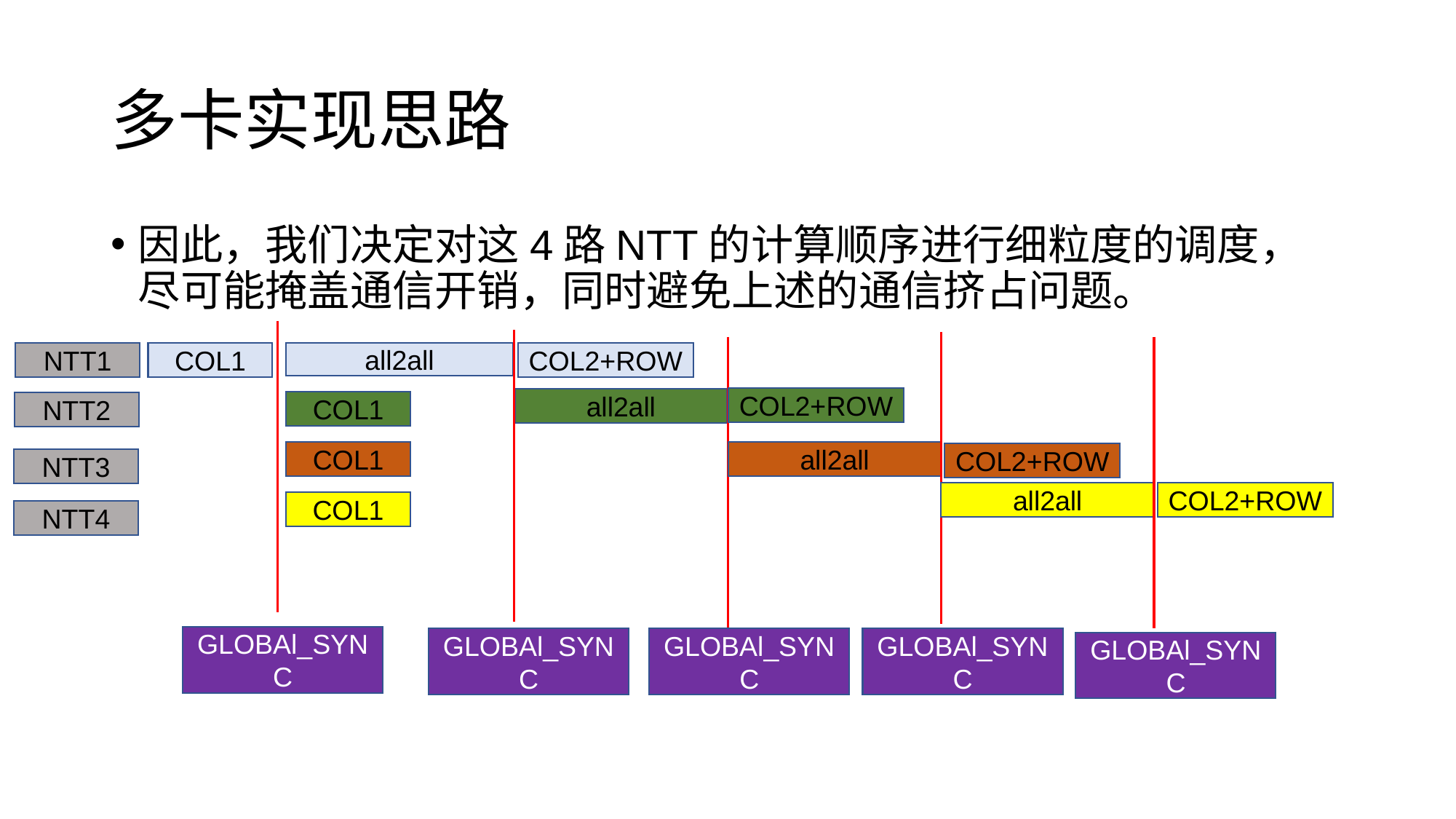

# 多卡实现思路
因此，我们决定对这4路NTT的计算顺序进行细粒度的调度，尽可能掩盖通信开销，同时避免上述的通信挤占问题。
NTT1
COL1
all2all
COL2+ROW
COL2+ROW
all2all
COL1
NTT2
all2all
COL1
COL2+ROW
NTT3
all2all
COL2+ROW
COL1
NTT4
GLOBAl_SYNC
GLOBAl_SYNC
GLOBAl_SYNC
GLOBAl_SYNC
GLOBAl_SYNC